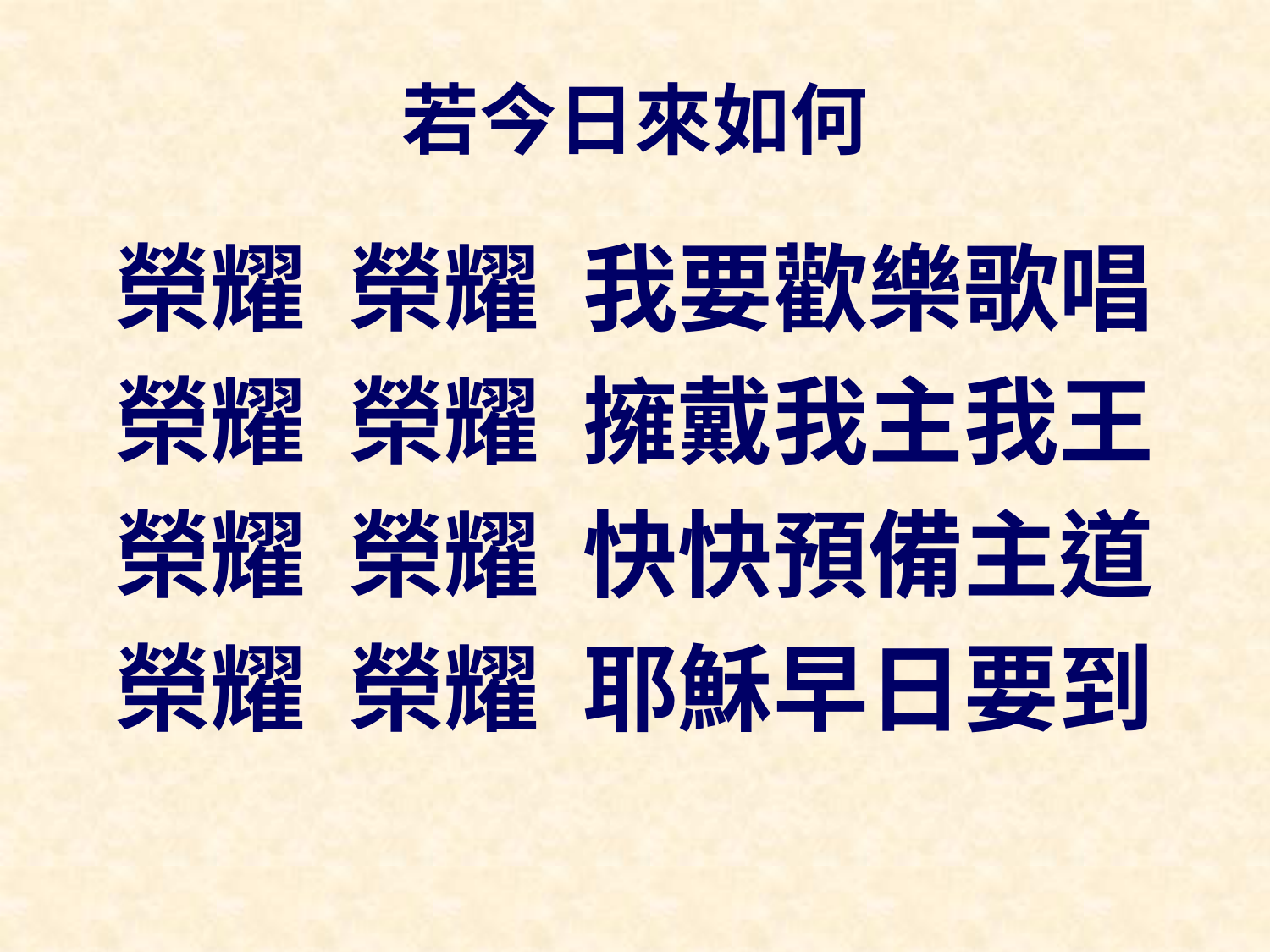

# 若今日來如何
榮耀  榮耀  我要歡樂歌唱
榮耀  榮耀  擁戴我主我王
榮耀  榮耀  快快預備主道
榮耀  榮耀  耶穌早日要到